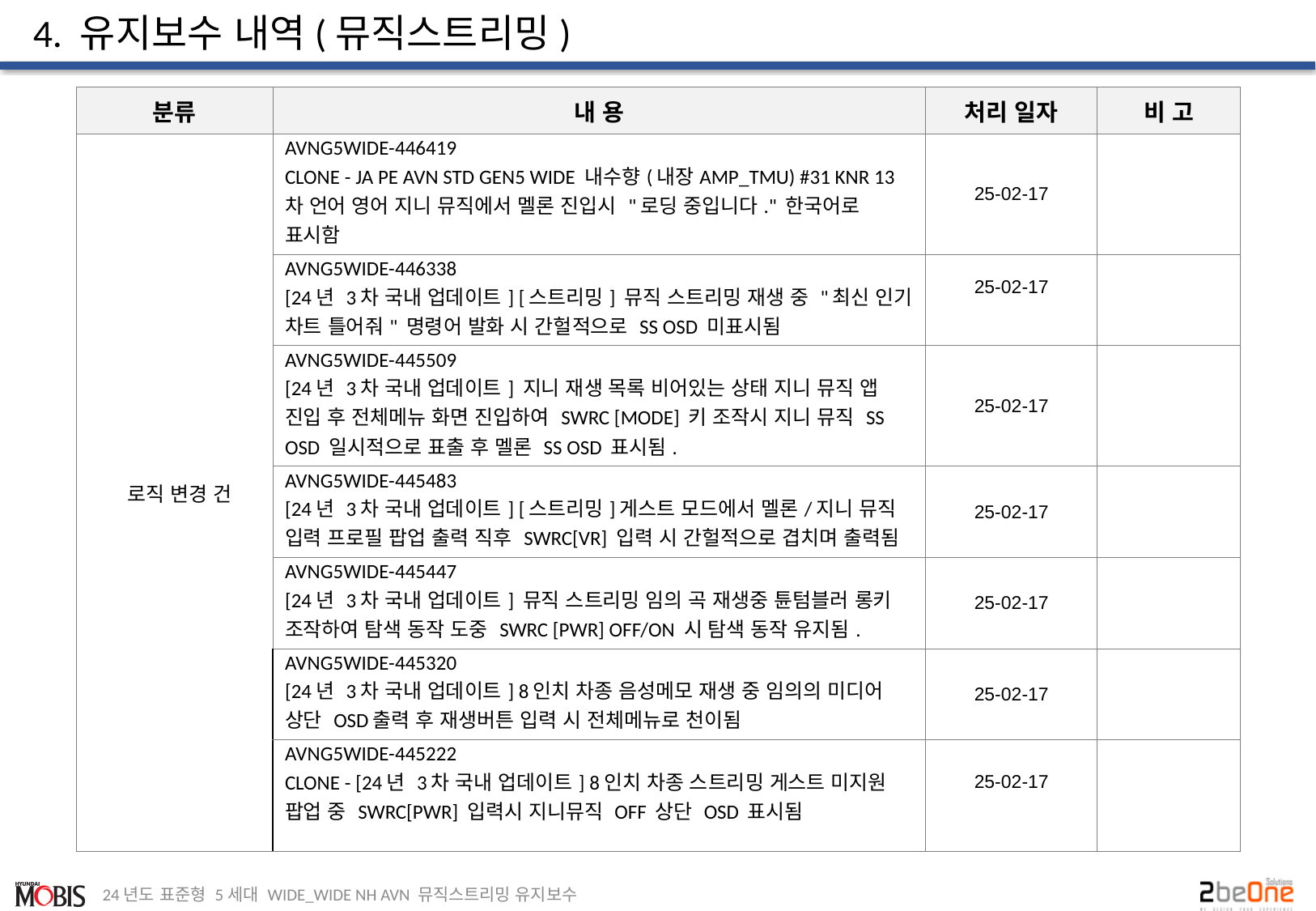

# 4. 유지보수 내역(뮤직스트리밍)
| 분류 | 내 용 | 처리 일자 | 비 고 |
| --- | --- | --- | --- |
| 로직 변경 건 | AVNG5WIDE-446419 CLONE - JA PE AVN STD GEN5 WIDE 내수향(내장AMP\_TMU) #31 KNR 13차 언어 영어 지니 뮤직에서 멜론 진입시 "로딩 중입니다." 한국어로 표시함 | 25-02-17 |  |
|  | AVNG5WIDE-446338 [24년 3차 국내 업데이트] [스트리밍] 뮤직 스트리밍 재생 중 "최신 인기 차트 틀어줘" 명령어 발화 시 간헐적으로 SS OSD 미표시됨 | 25-02-17 |  |
|  | AVNG5WIDE-445509 [24년 3차 국내 업데이트] 지니 재생 목록 비어있는 상태 지니 뮤직 앱 진입 후 전체메뉴 화면 진입하여 SWRC [MODE] 키 조작시 지니 뮤직 SS OSD 일시적으로 표출 후 멜론 SS OSD 표시됨. | 25-02-17 |  |
|  | AVNG5WIDE-445483 [24년 3차 국내 업데이트] [스트리밍]게스트 모드에서 멜론/지니 뮤직 입력 프로필 팝업 출력 직후 SWRC[VR] 입력 시 간헐적으로 겹치며 출력됨 | 25-02-17 |  |
|  | AVNG5WIDE-445447 [24년 3차 국내 업데이트] 뮤직 스트리밍 임의 곡 재생중 튠텀블러 롱키 조작하여 탐색 동작 도중 SWRC [PWR] OFF/ON 시 탐색 동작 유지됨. | 25-02-17 |  |
|  | AVNG5WIDE-445320 [24년 3차 국내 업데이트] 8인치 차종 음성메모 재생 중 임의의 미디어 상단 OSD출력 후 재생버튼 입력 시 전체메뉴로 천이됨 | 25-02-17 |  |
|  | AVNG5WIDE-445222 CLONE - [24년 3차 국내 업데이트] 8인치 차종 스트리밍 게스트 미지원 팝업 중 SWRC[PWR] 입력시 지니뮤직 OFF 상단 OSD 표시됨 | 25-02-17 |  |
24년도 표준형 5세대 WIDE_WIDE NH AVN 뮤직스트리밍 유지보수